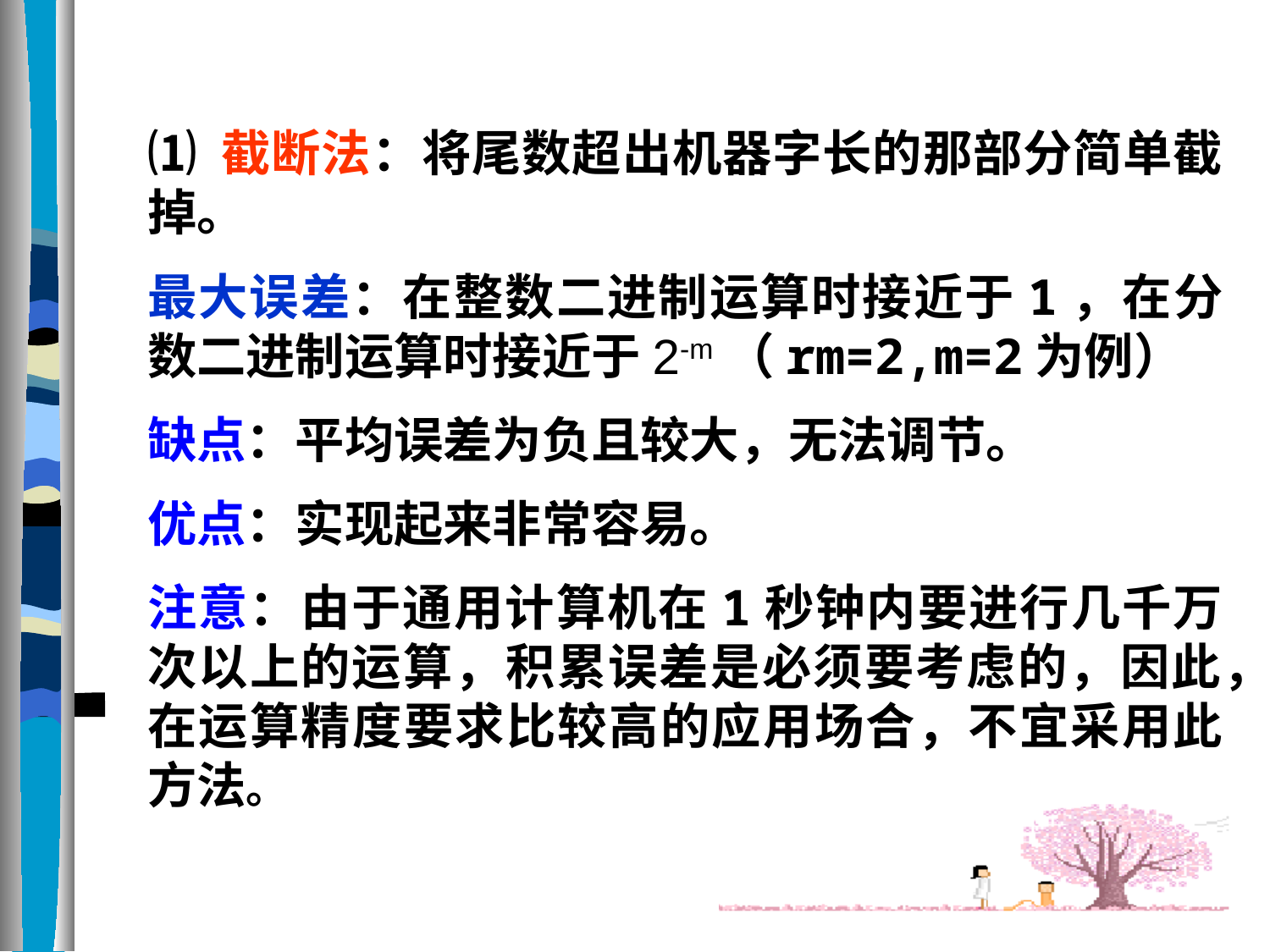

⑴ 截断法：将尾数超出机器字长的那部分简单截掉。
最大误差：在整数二进制运算时接近于1，在分数二进制运算时接近于2-m（rm=2,m=2为例）
缺点：平均误差为负且较大，无法调节。
优点：实现起来非常容易。
注意：由于通用计算机在1秒钟内要进行几千万次以上的运算，积累误差是必须要考虑的，因此，在运算精度要求比较高的应用场合，不宜采用此方法。